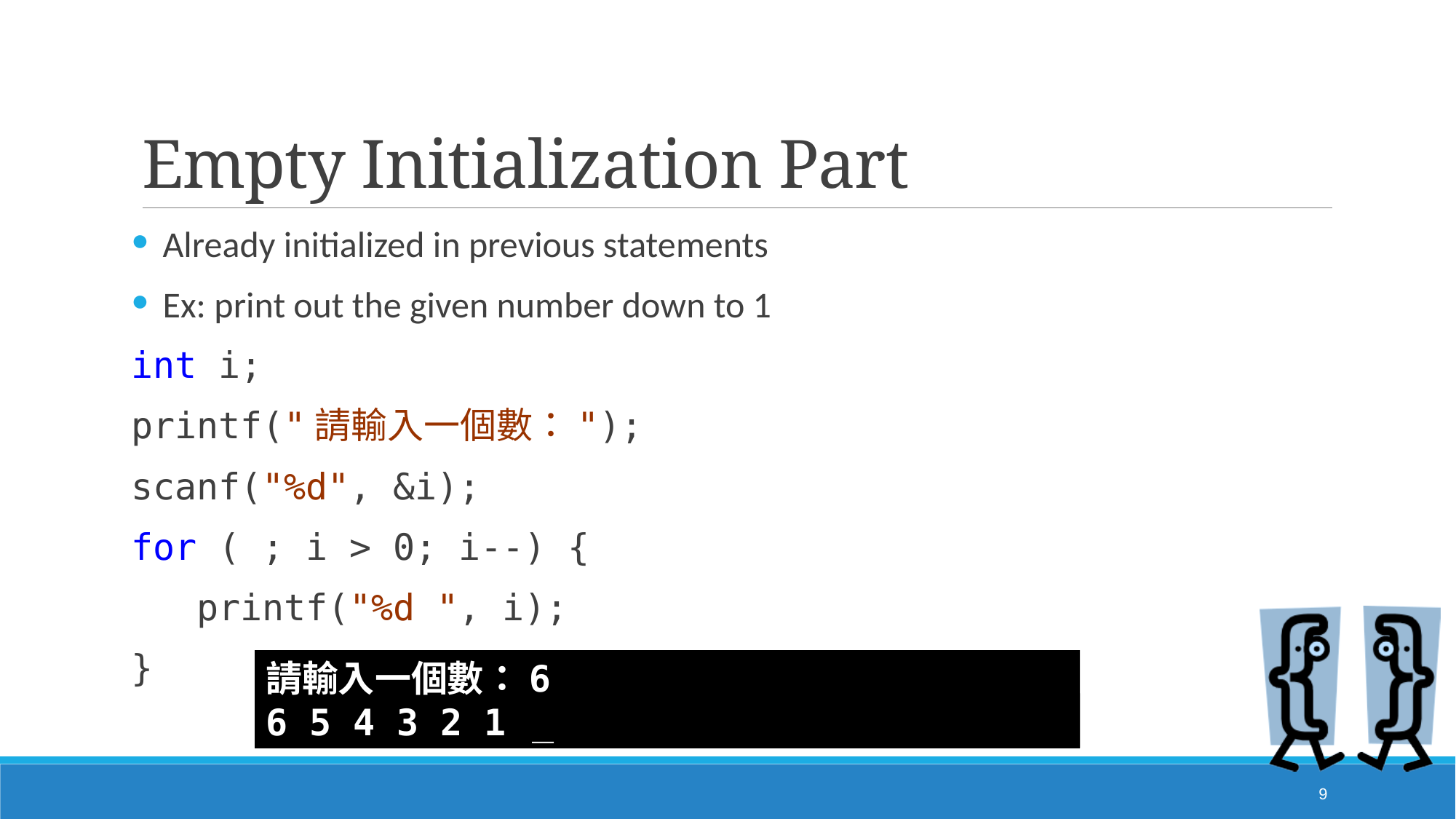

# Empty Initialization Part
Already initialized in previous statements
Ex: print out the given number down to 1
int i;
printf("請輸入一個數：");
scanf("%d", &i);
for ( ; i > 0; i--) {
   printf("%d ", i);
}

請輸入一個數：6
6 5 4 3 2 1
_
9